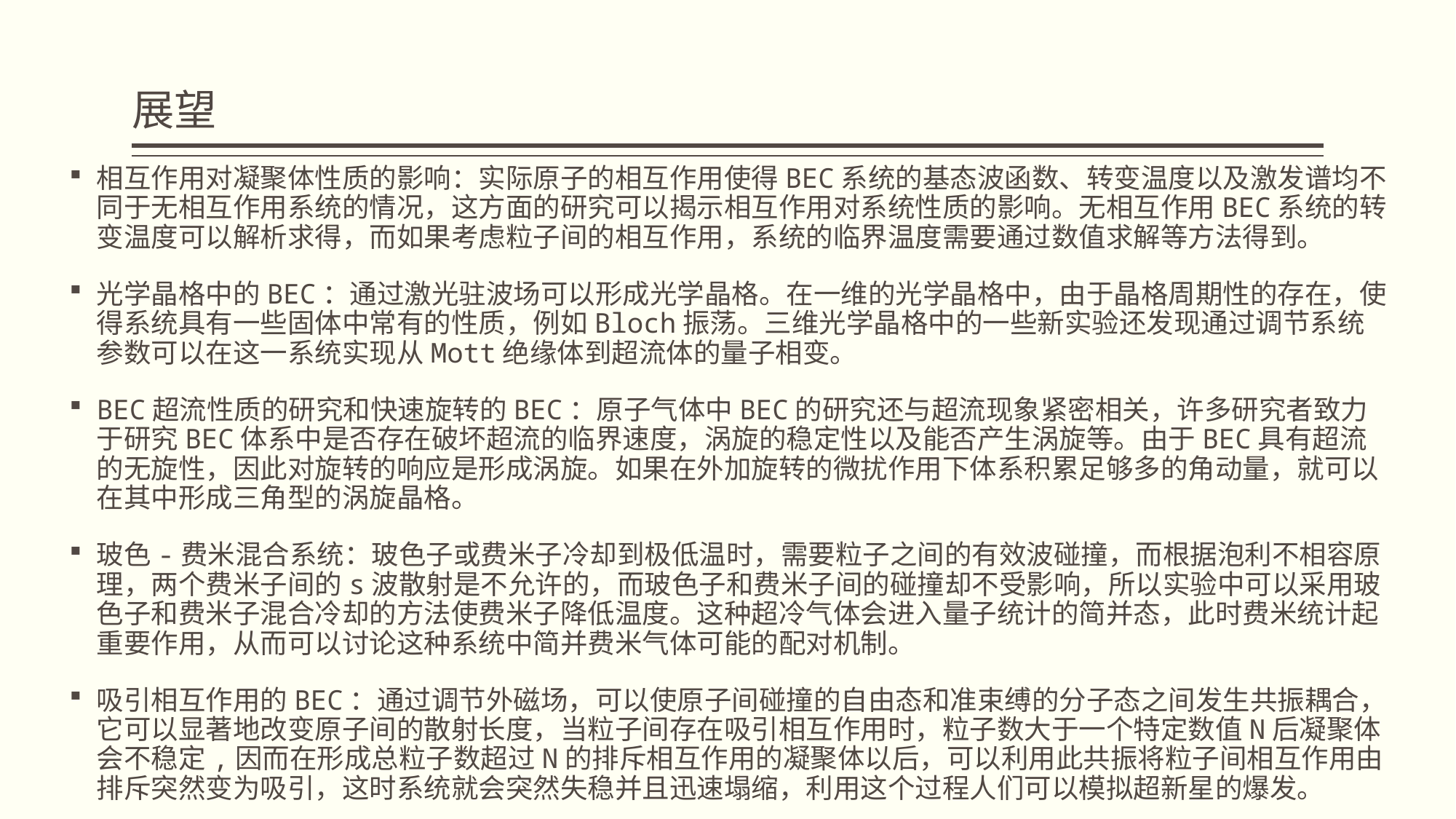

# 展望
相互作用对凝聚体性质的影响：实际原子的相互作用使得BEC系统的基态波函数、转变温度以及激发谱均不同于无相互作用系统的情况，这方面的研究可以揭示相互作用对系统性质的影响。无相互作用BEC系统的转变温度可以解析求得，而如果考虑粒子间的相互作用，系统的临界温度需要通过数值求解等方法得到。
光学晶格中的BEC：通过激光驻波场可以形成光学晶格。在一维的光学晶格中，由于晶格周期性的存在，使得系统具有一些固体中常有的性质，例如Bloch振荡。三维光学晶格中的一些新实验还发现通过调节系统参数可以在这一系统实现从Mott绝缘体到超流体的量子相变。
BEC超流性质的研究和快速旋转的BEC：原子气体中BEC的研究还与超流现象紧密相关，许多研究者致力于研究BEC体系中是否存在破坏超流的临界速度，涡旋的稳定性以及能否产生涡旋等。由于BEC具有超流的无旋性，因此对旋转的响应是形成涡旋。如果在外加旋转的微扰作用下体系积累足够多的角动量，就可以在其中形成三角型的涡旋晶格。
玻色-费米混合系统：玻色子或费米子冷却到极低温时，需要粒子之间的有效波碰撞，而根据泡利不相容原理，两个费米子间的s波散射是不允许的，而玻色子和费米子间的碰撞却不受影响，所以实验中可以采用玻色子和费米子混合冷却的方法使费米子降低温度。这种超冷气体会进入量子统计的简并态，此时费米统计起重要作用，从而可以讨论这种系统中简并费米气体可能的配对机制。
吸引相互作用的BEC：通过调节外磁场，可以使原子间碰撞的自由态和准束缚的分子态之间发生共振耦合，它可以显著地改变原子间的散射长度，当粒子间存在吸引相互作用时，粒子数大于一个特定数值N后凝聚体会不稳定,因而在形成总粒子数超过N的排斥相互作用的凝聚体以后，可以利用此共振将粒子间相互作用由排斥突然变为吸引，这时系统就会突然失稳并且迅速塌缩，利用这个过程人们可以模拟超新星的爆发。